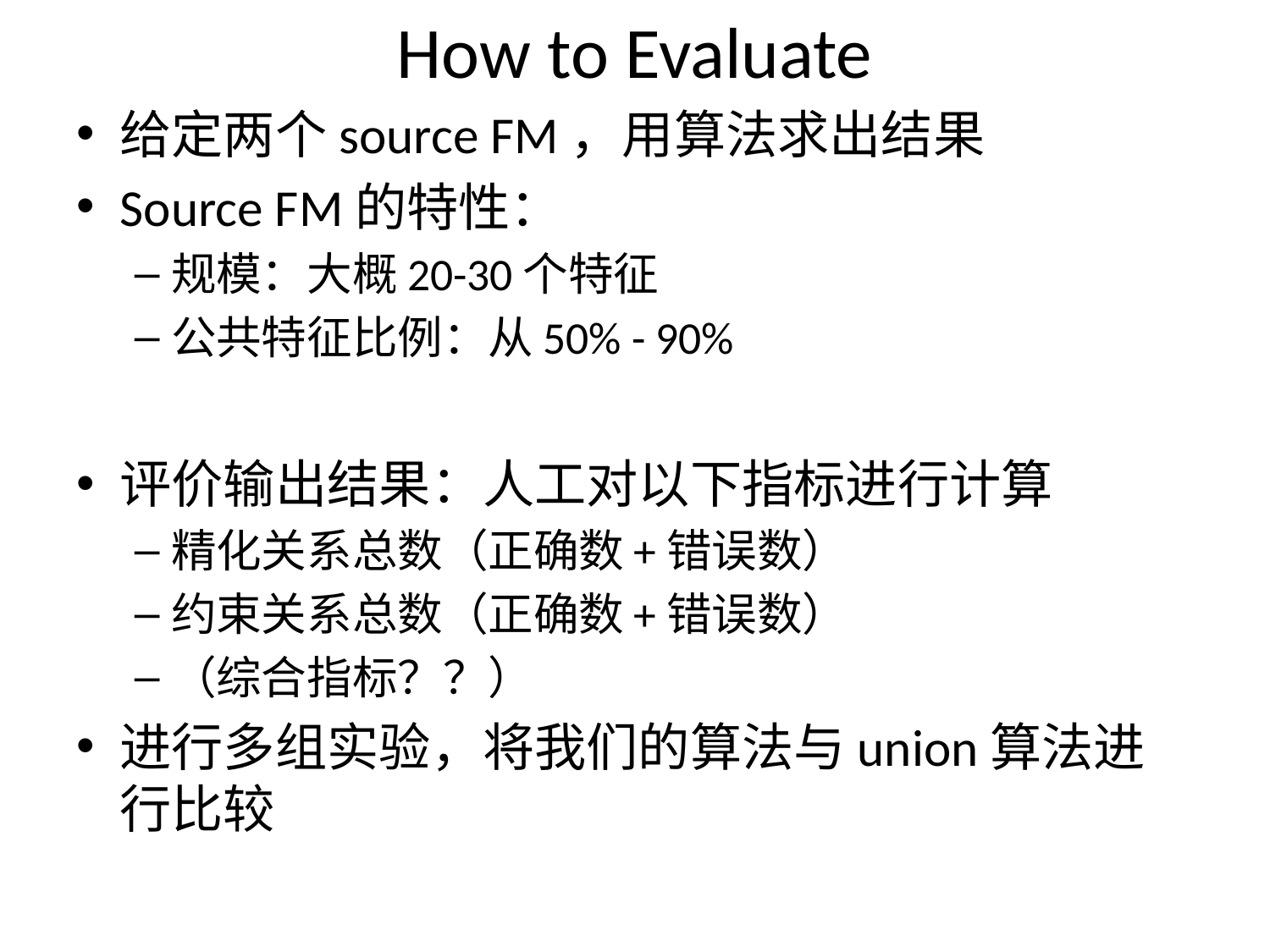

# How to Evaluate
给定两个source FM，用算法求出结果
Source FM的特性：
规模：大概20-30个特征
公共特征比例：从50% - 90%

评价输出结果：人工对以下指标进行计算
精化关系总数（正确数+错误数）
约束关系总数（正确数+错误数）
（综合指标？？）
进行多组实验，将我们的算法与union算法进行比较